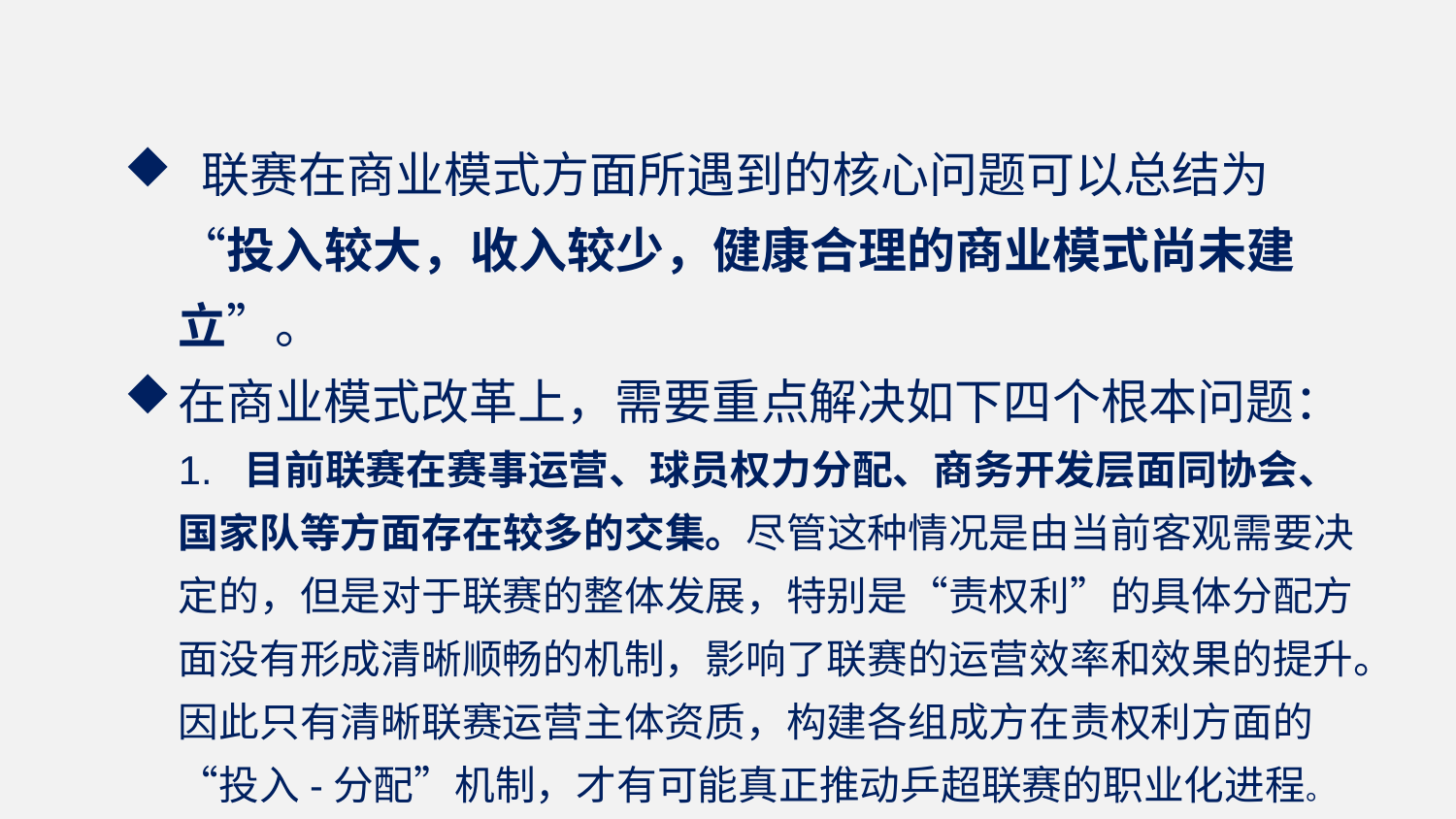

联赛在商业模式方面所遇到的核心问题可以总结为“投入较大，收入较少，健康合理的商业模式尚未建立”。
在商业模式改革上，需要重点解决如下四个根本问题：
1.  目前联赛在赛事运营、球员权力分配、商务开发层面同协会、国家队等方面存在较多的交集。尽管这种情况是由当前客观需要决定的，但是对于联赛的整体发展，特别是“责权利”的具体分配方面没有形成清晰顺畅的机制，影响了联赛的运营效率和效果的提升。因此只有清晰联赛运营主体资质，构建各组成方在责权利方面的“投入-分配”机制，才有可能真正推动乒超联赛的职业化进程。